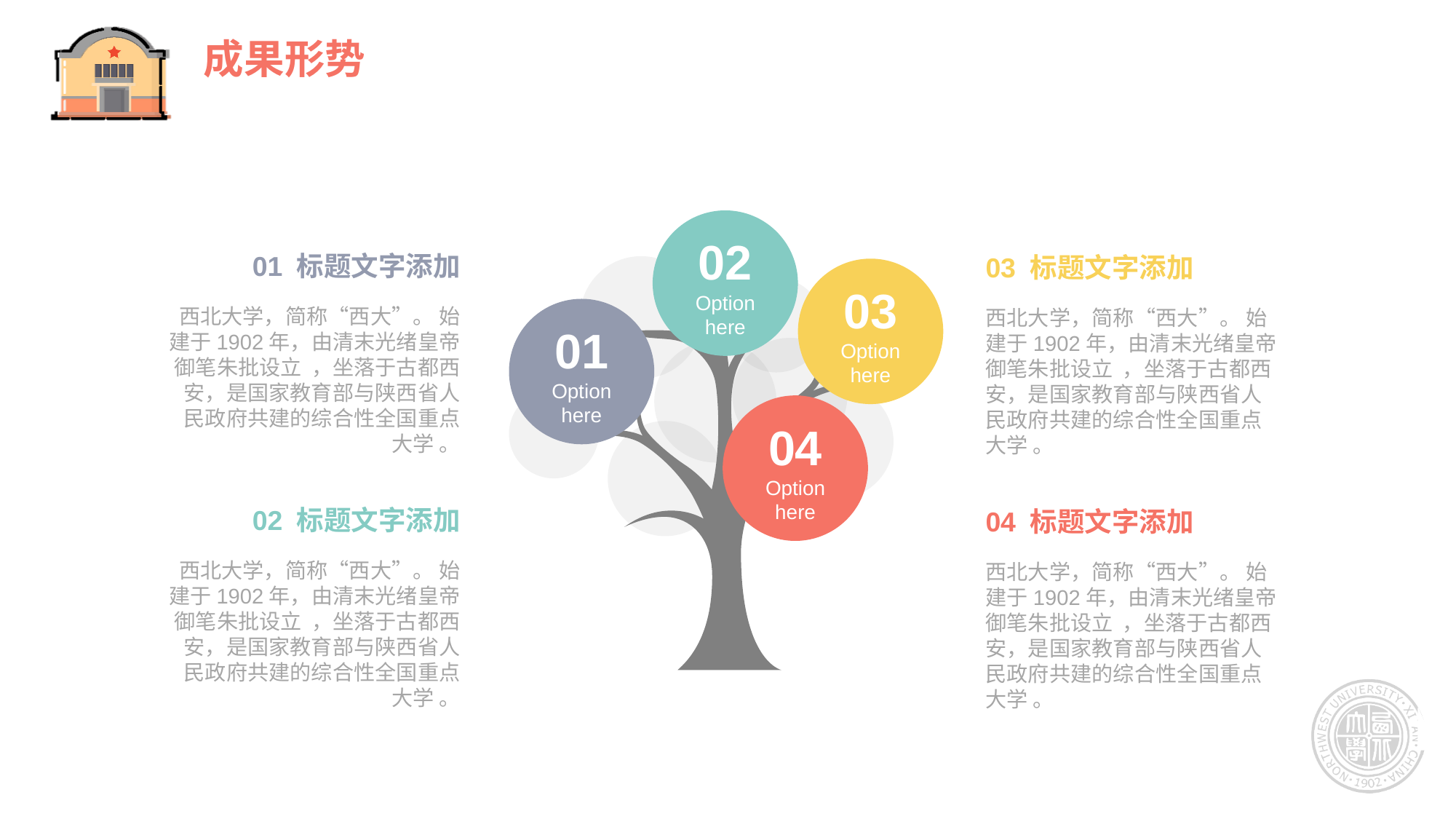

成果形势

02
Option here
01 标题文字添加
西北大学，简称“西大”。 始建于1902年，由清末光绪皇帝御笔朱批设立  ，坐落于古都西安，是国家教育部与陕西省人民政府共建的综合性全国重点大学 。

03 标题文字添加
西北大学，简称“西大”。 始建于1902年，由清末光绪皇帝御笔朱批设立  ，坐落于古都西安，是国家教育部与陕西省人民政府共建的综合性全国重点大学 。

03
Option here

01
Option here

04
Option here

02 标题文字添加
西北大学，简称“西大”。 始建于1902年，由清末光绪皇帝御笔朱批设立  ，坐落于古都西安，是国家教育部与陕西省人民政府共建的综合性全国重点大学 。

04 标题文字添加
西北大学，简称“西大”。 始建于1902年，由清末光绪皇帝御笔朱批设立  ，坐落于古都西安，是国家教育部与陕西省人民政府共建的综合性全国重点大学 。